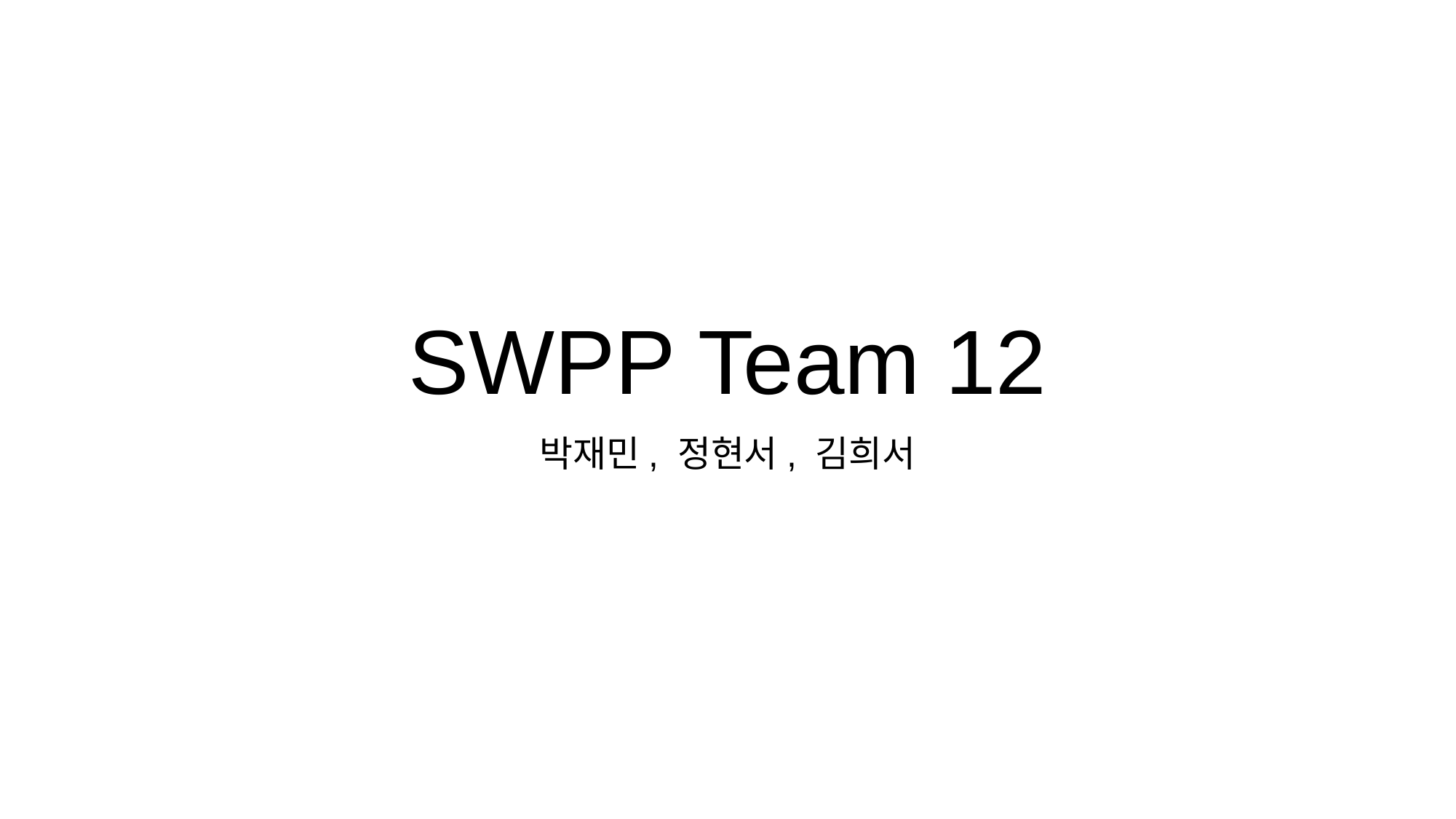

# SWPP Team 12
박재민, 정현서, 김희서